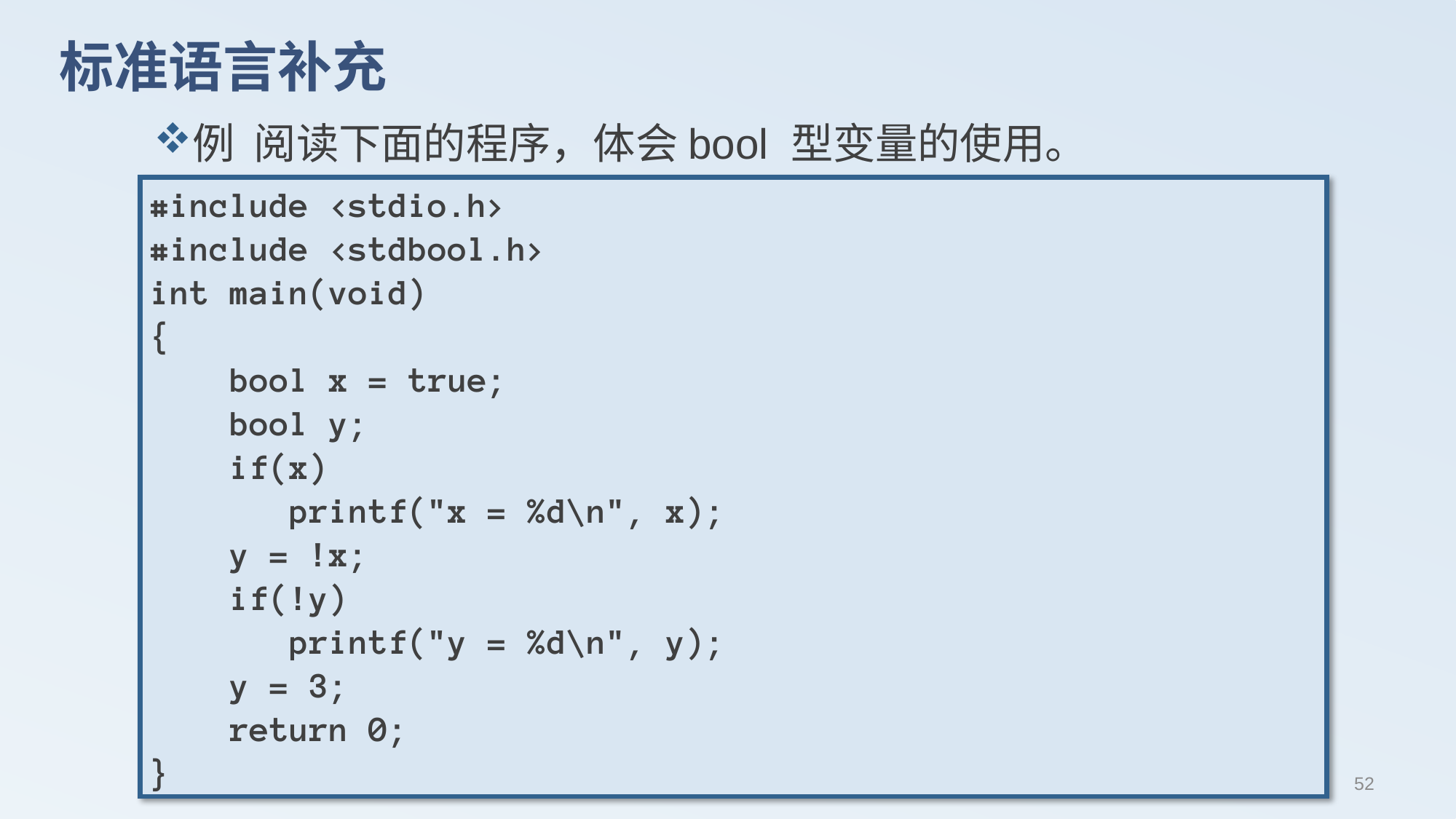

# 标准语言补充
例  阅读下面的程序，体会bool 型变量的使用。
#include <stdio.h>
#include <stdbool.h>
int main(void)
{
    bool x = true;
    bool y;
    if(x)
       printf("x = %d\n", x);
    y = !x;
    if(!y)
       printf("y = %d\n", y);
    y = 3;
    return 0;
}